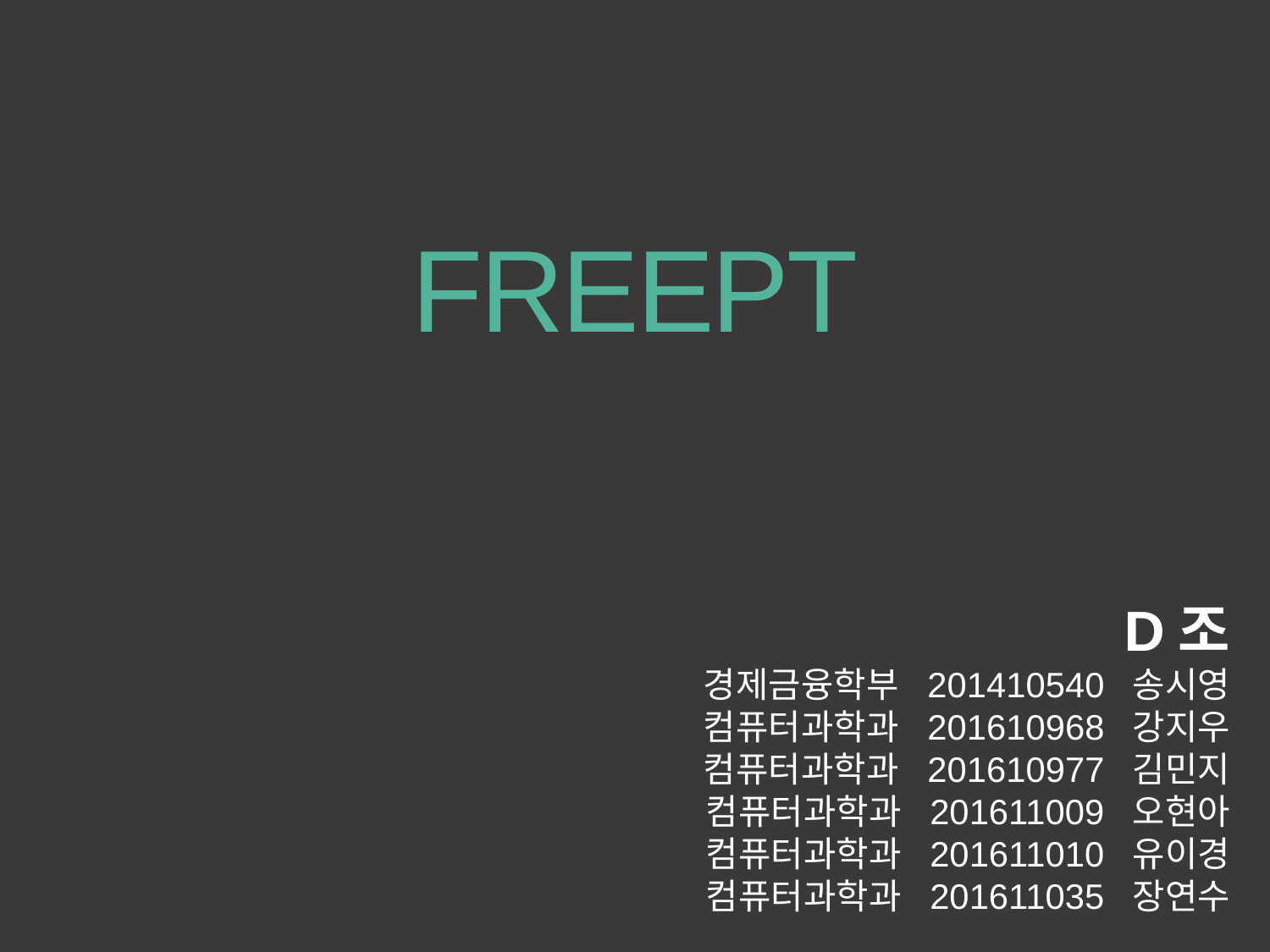

FREEPT
D조
경제금융학부  201410540  송시영
컴퓨터과학과  201610968  강지우
컴퓨터과학과  201610977  김민지
컴퓨터과학과  201611009  오현아
컴퓨터과학과  201611010  유이경
컴퓨터과학과  201611035  장연수